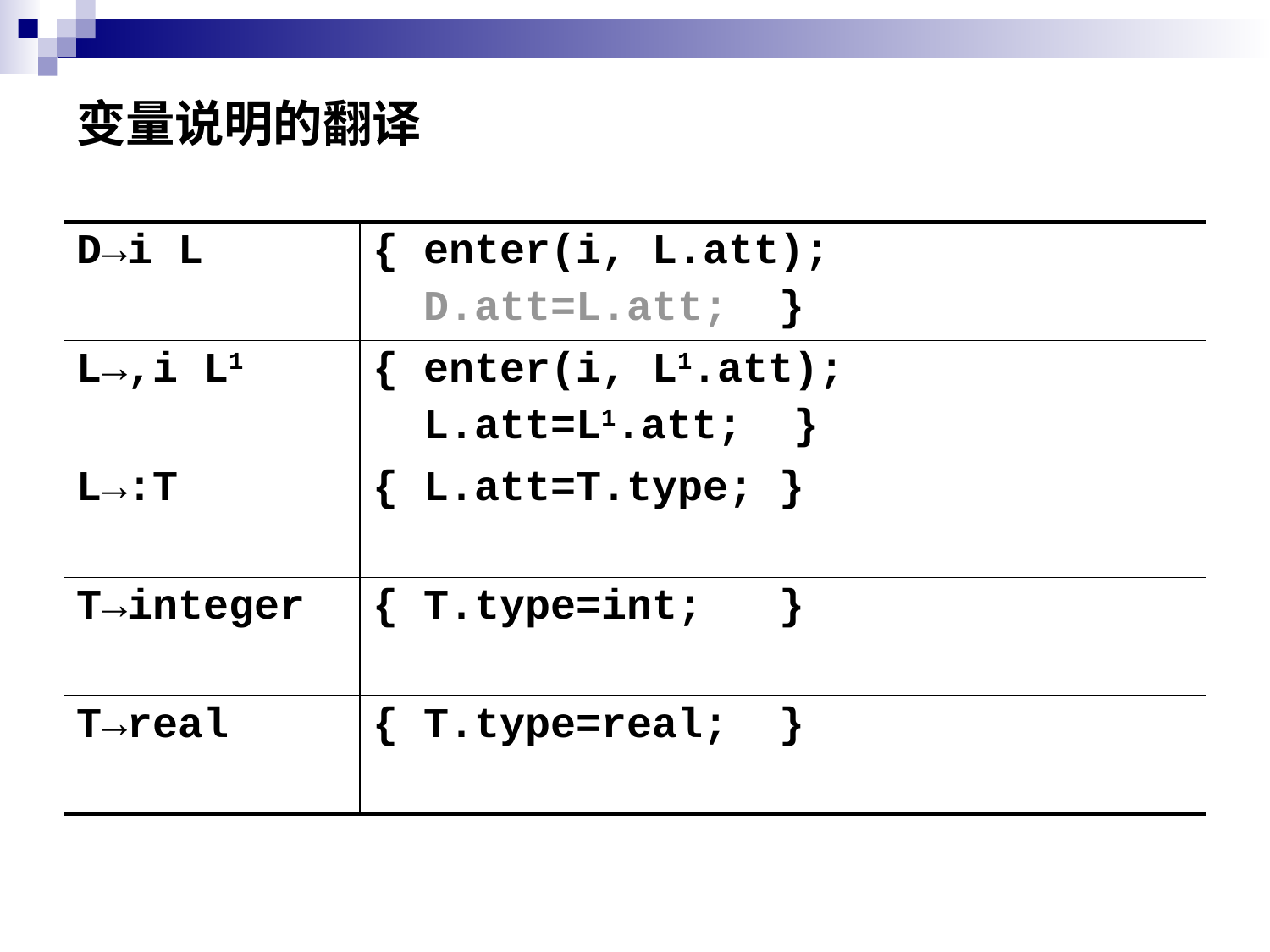

# 变量说明的翻译
| D→i L | { enter(i, L.att); D.att=L.att; } |
| --- | --- |
| L→,i L1 | { enter(i, L1.att); L.att=L1.att; } |
| L→:T | { L.att=T.type; } |
| T→integer | { T.type=int; } |
| T→real | { T.type=real; } |